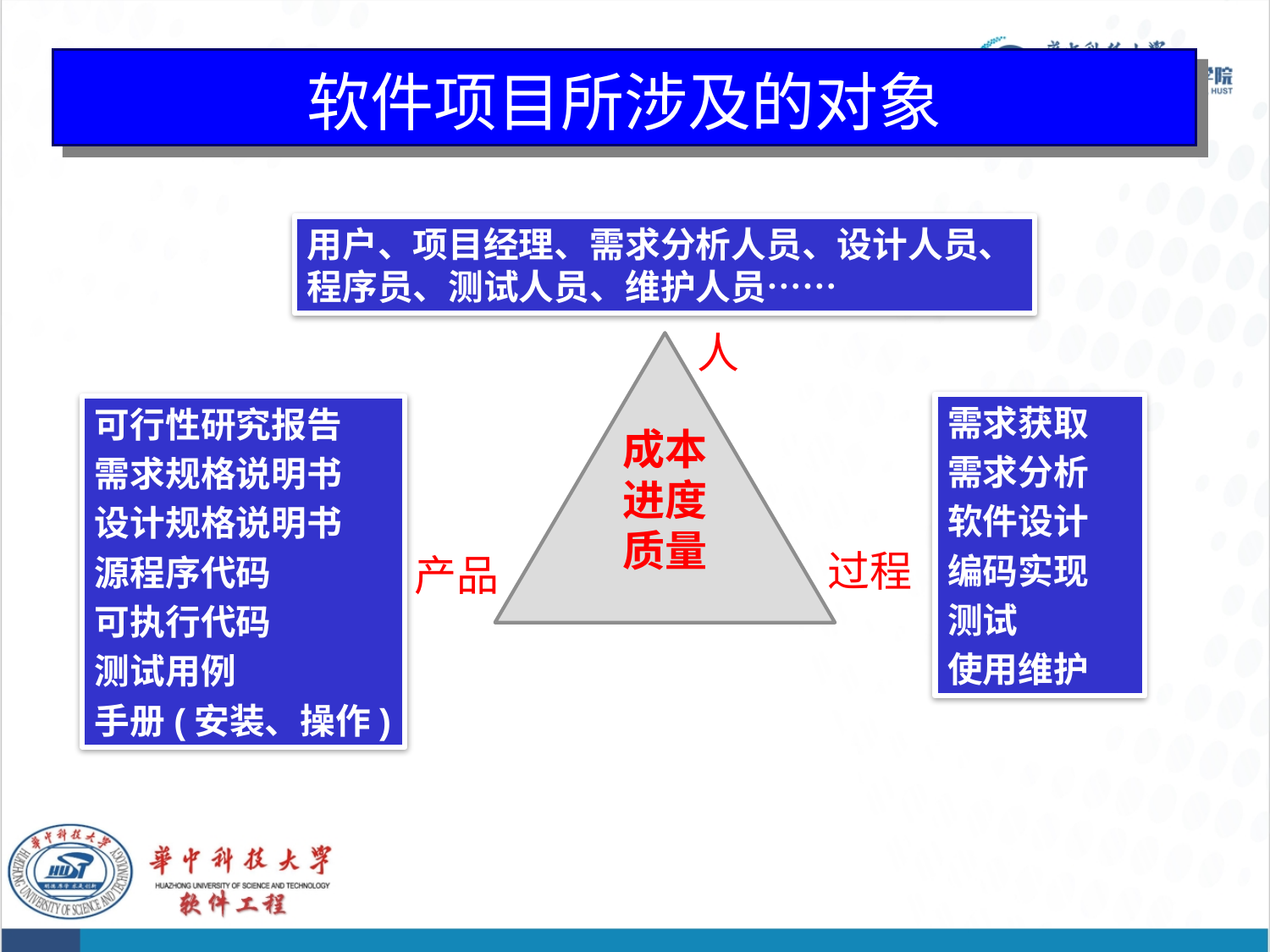

# 软件项目所涉及的对象
用户、项目经理、需求分析人员、设计人员、程序员、测试人员、维护人员……
人
成本
进度
质量

需求获取
需求分析
软件设计
编码实现
测试
使用维护
可行性研究报告
需求规格说明书
设计规格说明书
源程序代码
可执行代码
测试用例
手册(安装、操作)
过程
产品